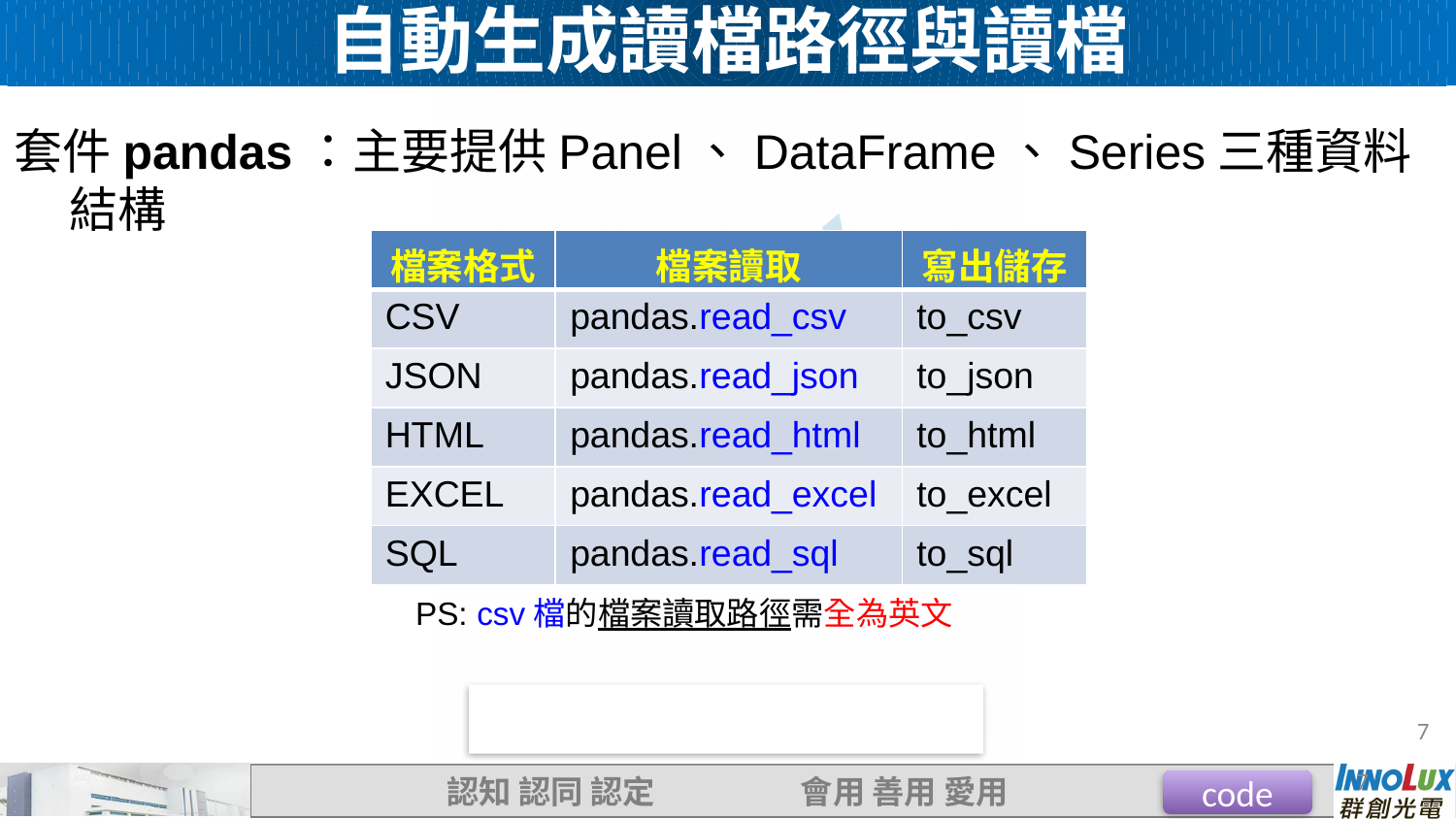

自動生成讀檔路徑與讀檔
套件pandas：主要提供Panel、DataFrame、Series三種資料結構

| 檔案格式 | 檔案讀取 | 寫出儲存 |
| --- | --- | --- |
| CSV | pandas.read\_csv | to\_csv |
| JSON | pandas.read\_json | to\_json |
| HTML | pandas.read\_html | to\_html |
| EXCEL | pandas.read\_excel | to\_excel |
| SQL | pandas.read\_sql | to\_sql |
PS: csv檔的檔案讀取路徑需全為英文
7
7
code